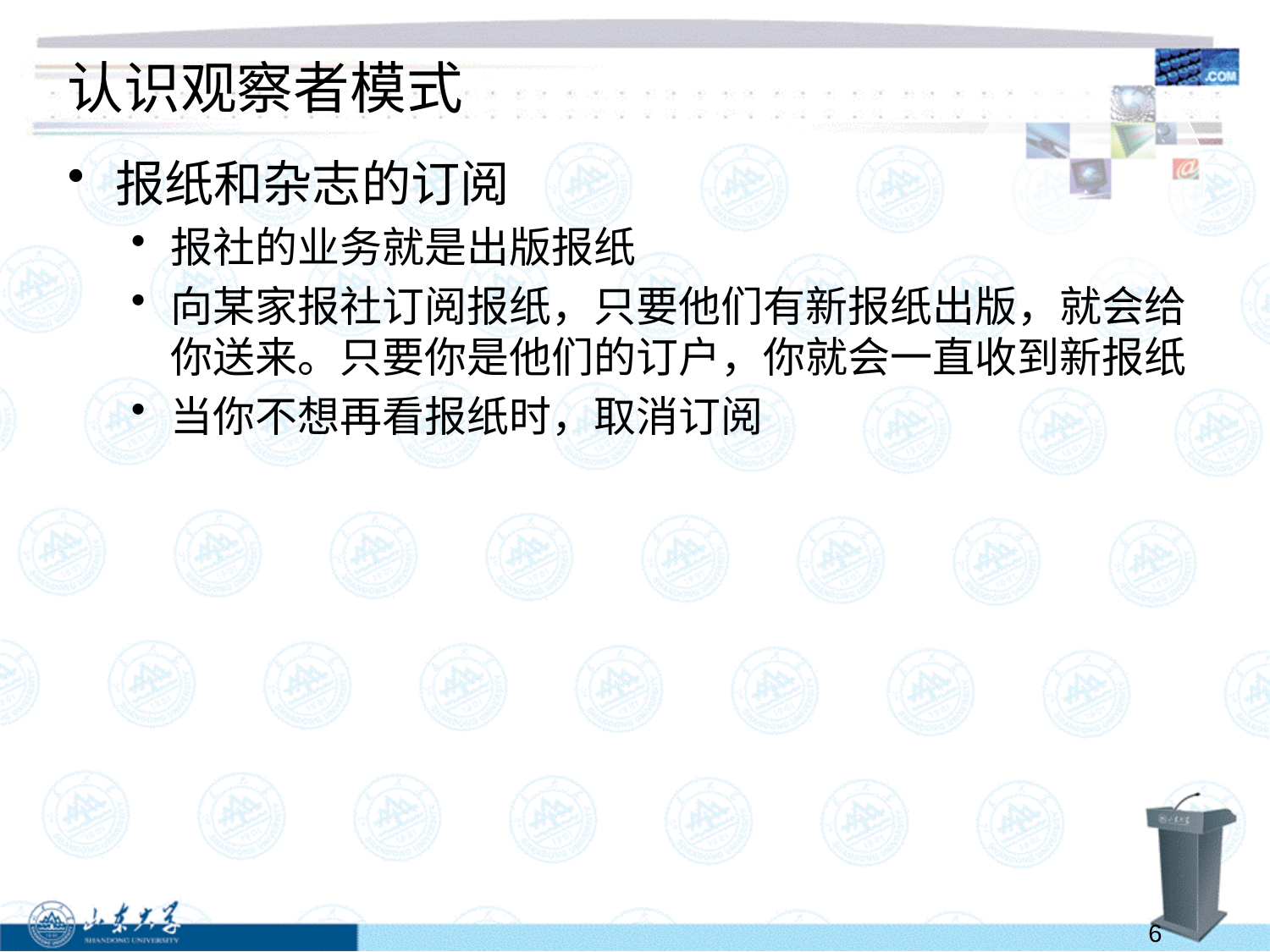

# 认识观察者模式
报纸和杂志的订阅
报社的业务就是出版报纸
向某家报社订阅报纸，只要他们有新报纸出版，就会给你送来。只要你是他们的订户，你就会一直收到新报纸
当你不想再看报纸时，取消订阅

6